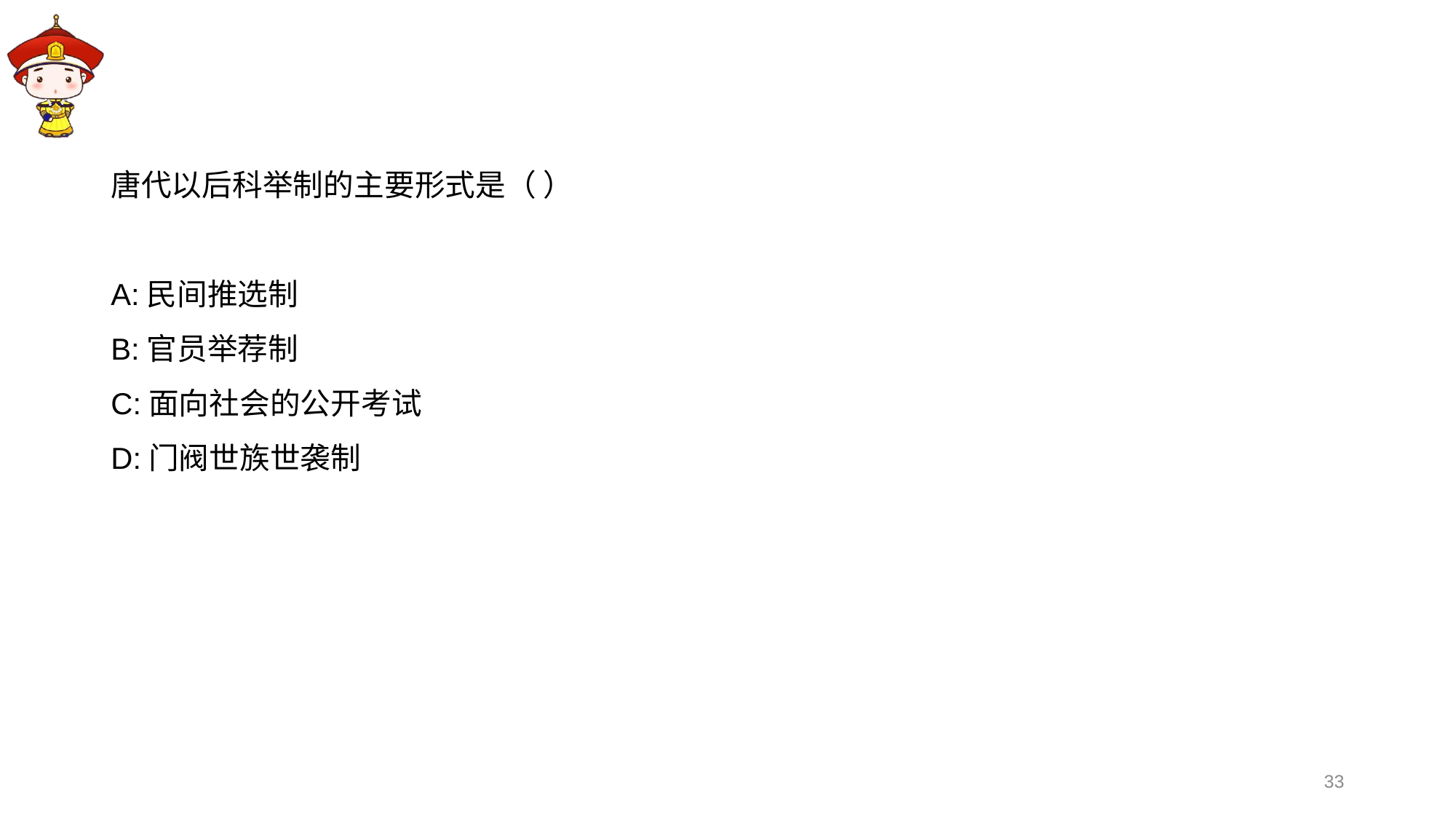

#
唐代以后科举制的主要形式是（ ）

A:民间推选制
B:官员举荐制
C:面向社会的公开考试
D:门阀世族世袭制

33